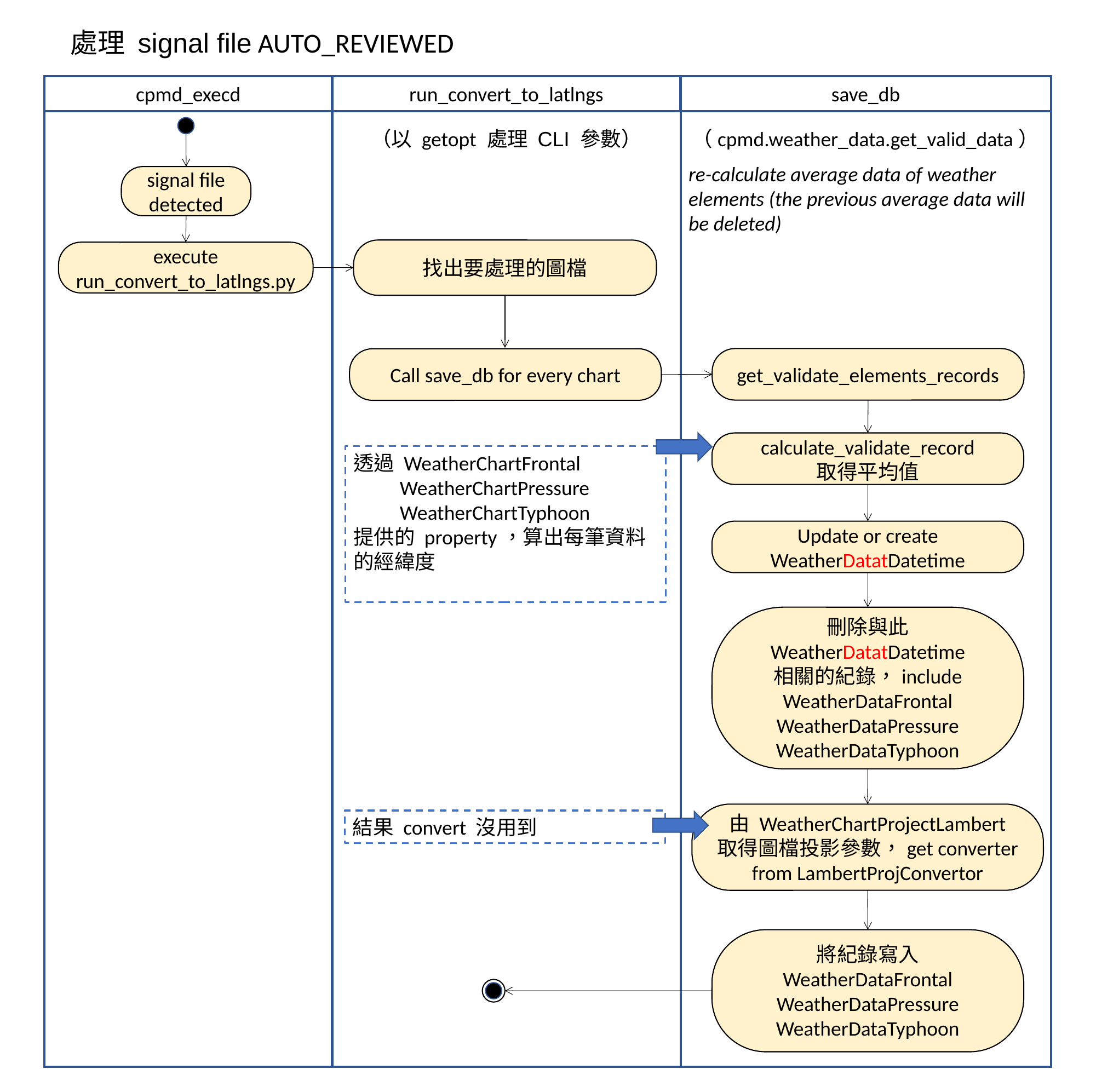

處理 signal file AUTO_REVIEWED

run_convert_to_latlngs

cpmd_execd

save_db

（以 getopt 處理 CLI 參數）
（cpmd.weather_data.get_valid_data）
re-calculate average data of weather elements (the previous average data will be deleted)
signal file detected
找出要處理的圖檔
execute
run_convert_to_latlngs.py
get_validate_elements_records
Call save_db for every chart

calculate_validate_record
取得平均值
透過 WeatherChartFrontal
          WeatherChartPressure
          WeatherChartTyphoon
提供的 property，算出每筆資料的經緯度
Update or create WeatherDatatDatetime
刪除與此 WeatherDatatDatetime
相關的紀錄，include
WeatherDataFrontal
WeatherDataPressure
WeatherDataTyphoon
由 WeatherChartProjectLambert
取得圖檔投影參數，get converter from LambertProjConvertor
結果 convert 沒用到

將紀錄寫入
WeatherDataFrontal
WeatherDataPressure
WeatherDataTyphoon